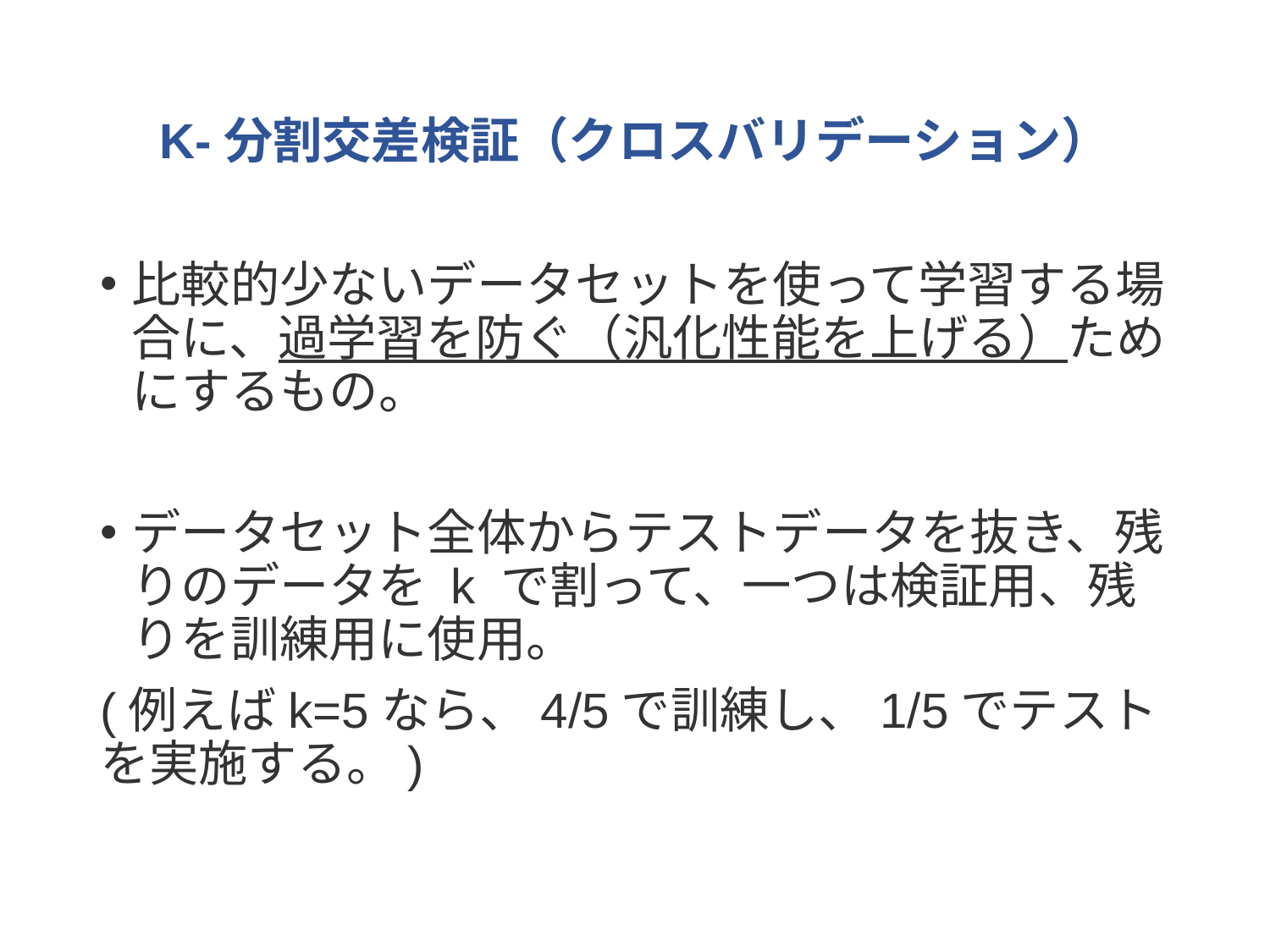

K-分割交差検証（クロスバリデーション）
比較的少ないデータセットを使って学習する場合に、過学習を防ぐ（汎化性能を上げる）ためにするもの。

データセット全体からテストデータを抜き、残りのデータを k で割って、一つは検証用、残りを訓練用に使用。
(例えばk=5なら、4/5で訓練し、1/5でテストを実施する。)